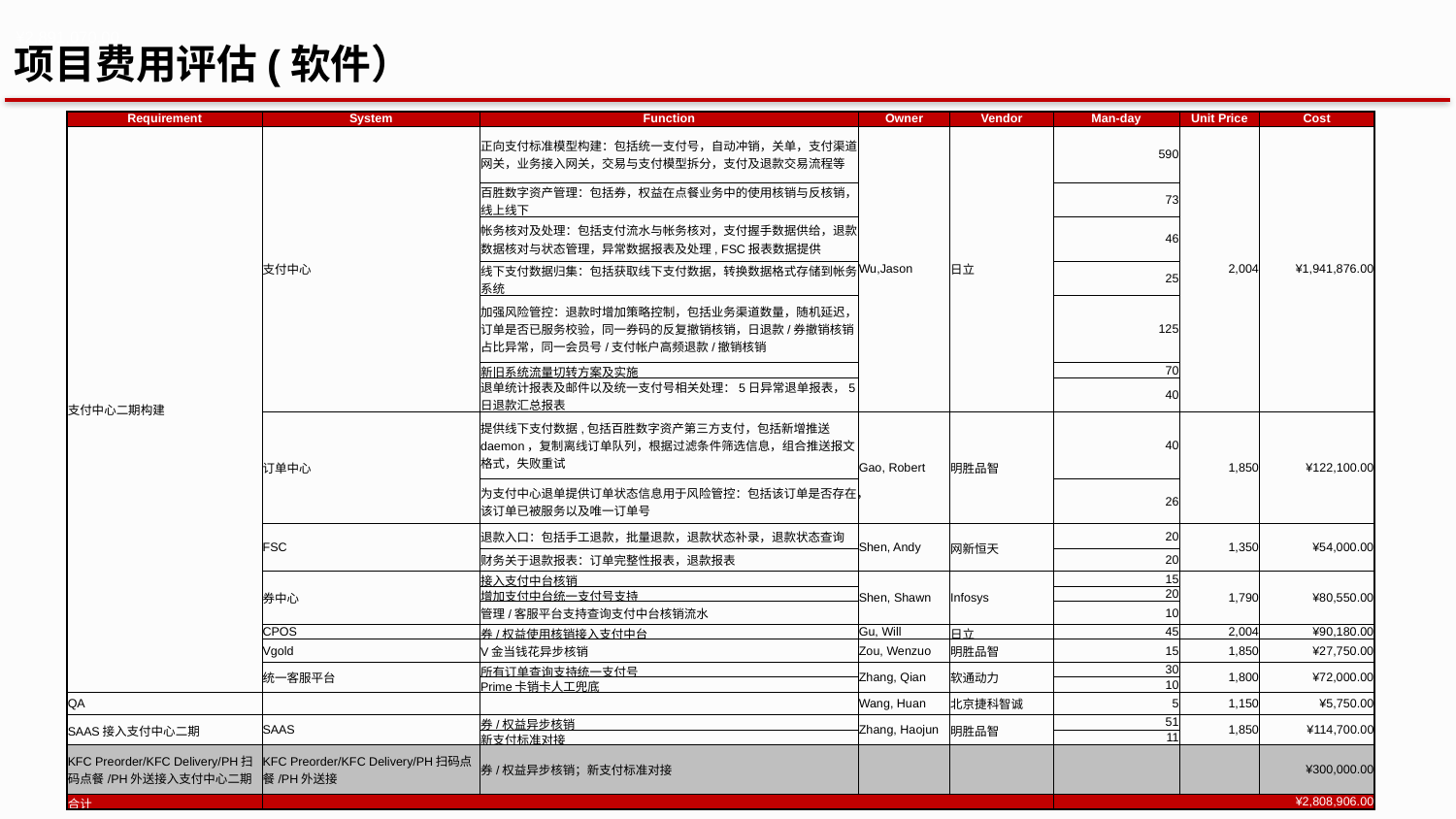

¥2,891,070.00
项目费用评估(软件）
| Requirement | System | Function | Owner | Vendor | Man-day | Unit Price | Cost |
| --- | --- | --- | --- | --- | --- | --- | --- |
| 支付中心二期构建 | 支付中心 | 正向支付标准模型构建：包括统一支付号，自动冲销，关单，支付渠道网关，业务接入网关，交易与支付模型拆分，支付及退款交易流程等 | Wu,Jason | 日立 | 590 | 2,004 | ¥1,941,876.00 |
|  |  | 百胜数字资产管理：包括券，权益在点餐业务中的使用核销与反核销，线上线下 |  |  | 73 |  |  |
|  |  | 帐务核对及处理：包括支付流水与帐务核对，支付握手数据供给，退款数据核对与状态管理，异常数据报表及处理, FSC报表数据提供 |  |  | 46 |  |  |
|  |  | 线下支付数据归集：包括获取线下支付数据，转换数据格式存储到帐务系统 |  |  | 25 |  |  |
|  |  | 加强风险管控：退款时增加策略控制，包括业务渠道数量，随机延迟，订单是否已服务校验，同一券码的反复撤销核销，日退款/券撤销核销占比异常，同一会员号/支付帐户高频退款/撤销核销 |  |  | 125 |  |  |
|  |  | 新旧系统流量切转方案及实施 |  |  | 70 |  |  |
|  |  | 退单统计报表及邮件以及统一支付号相关处理：5日异常退单报表，5日退款汇总报表 |  |  | 40 |  |  |
|  | 订单中心 | 提供线下支付数据,包括百胜数字资产第三方支付，包括新增推送daemon，复制离线订单队列，根据过滤条件筛选信息，组合推送报文格式，失败重试 | Gao, Robert | 明胜品智 | 40 | 1,850 | ¥122,100.00 |
|  |  | 为支付中心退单提供订单状态信息用于风险管控：包括该订单是否存在，该订单已被服务以及唯一订单号 |  |  | 26 |  |  |
|  | FSC | 退款入口：包括手工退款，批量退款，退款状态补录，退款状态查询 | Shen, Andy | 网新恒天 | 20 | 1,350 | ¥54,000.00 |
|  |  | 财务关于退款报表：订单完整性报表，退款报表 |  |  | 20 |  |  |
|  | 券中心 | 接入支付中台核销 | Shen, Shawn | Infosys | 15 | 1,790 | ¥80,550.00 |
|  |  | 增加支付中台统一支付号支持 |  |  | 20 |  |  |
|  |  | 管理/客服平台支持查询支付中台核销流水 |  |  | 10 |  |  |
|  | CPOS | 券/权益使用核销接入支付中台 | Gu, Will | 日立 | 45 | 2,004 | ¥90,180.00 |
|  | Vgold | V金当钱花异步核销 | Zou, Wenzuo | 明胜品智 | 15 | 1,850 | ¥27,750.00 |
|  | 统一客服平台 | 所有订单查询支持统一支付号 | Zhang, Qian | 软通动力 | 30 | 1,800 | ¥72,000.00 |
|  |  | Prime卡销卡人工兜底 |  |  | 10 |  |  |
| QA |  |  | Wang, Huan | 北京捷科智诚 | 5 | 1,150 | ¥5,750.00 |
| SAAS接入支付中心二期 | SAAS | 券/权益异步核销 | Zhang, Haojun | 明胜品智 | 51 | 1,850 | ¥114,700.00 |
|  |  | 新支付标准对接 |  |  | 11 |  |  |
| KFC Preorder/KFC Delivery/PH扫码点餐/PH外送接入支付中心二期 | KFC Preorder/KFC Delivery/PH扫码点餐/PH外送接 | 券/权益异步核销；新支付标准对接 |  |  |  |  | ¥300,000.00 |
| 合计 |  |  |  |  | ¥2,808,906.00 |  |  |